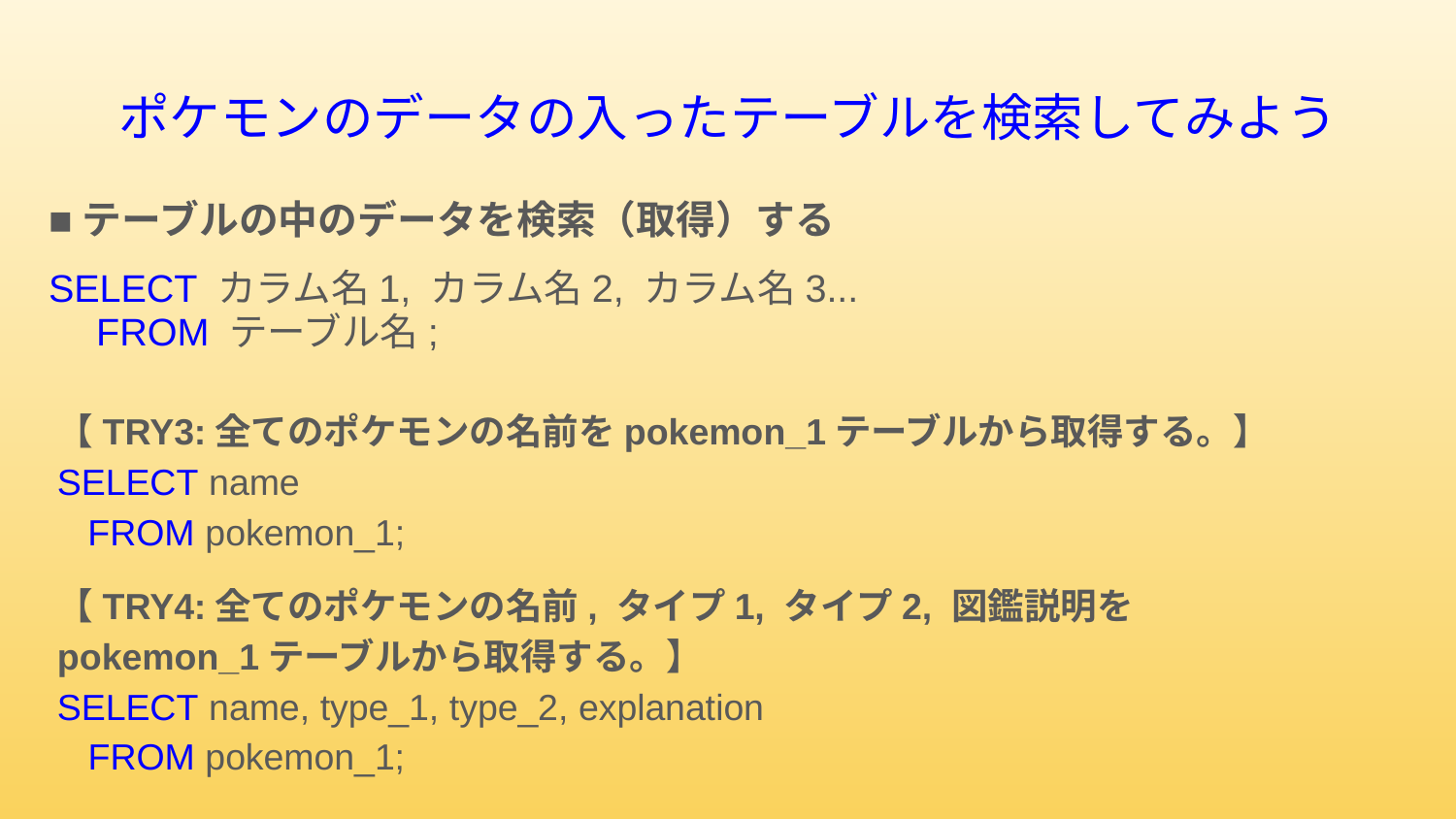

# ポケモンのデータの入ったテーブルを検索してみよう
■テーブルの中のデータを検索（取得）する
SELECT カラム名1, カラム名2, カラム名3...
　FROM テーブル名;
【TRY3:全てのポケモンの名前をpokemon_1テーブルから取得する。】
SELECT name
   FROM pokemon_1;
【TRY4:全てのポケモンの名前, タイプ1, タイプ2, 図鑑説明を
pokemon_1テーブルから取得する。】
SELECT name, type_1, type_2, explanation
   FROM pokemon_1;